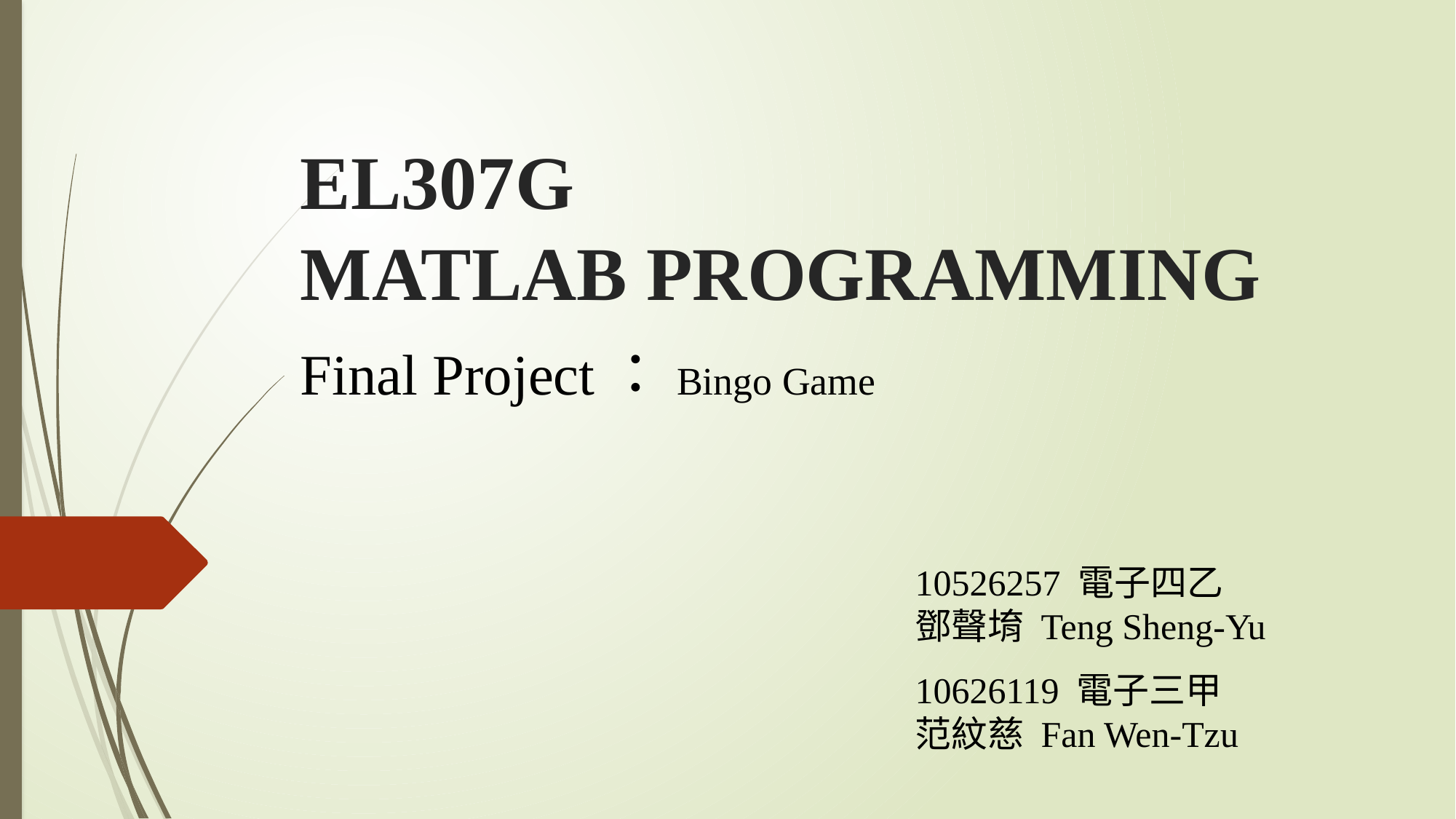

# EL307G MATLAB PROGRAMMING
Final Project：Bingo Game
10526257 電子四乙
鄧聲堉 Teng Sheng-Yu

10626119 電子三甲
范紋慈 Fan Wen-Tzu